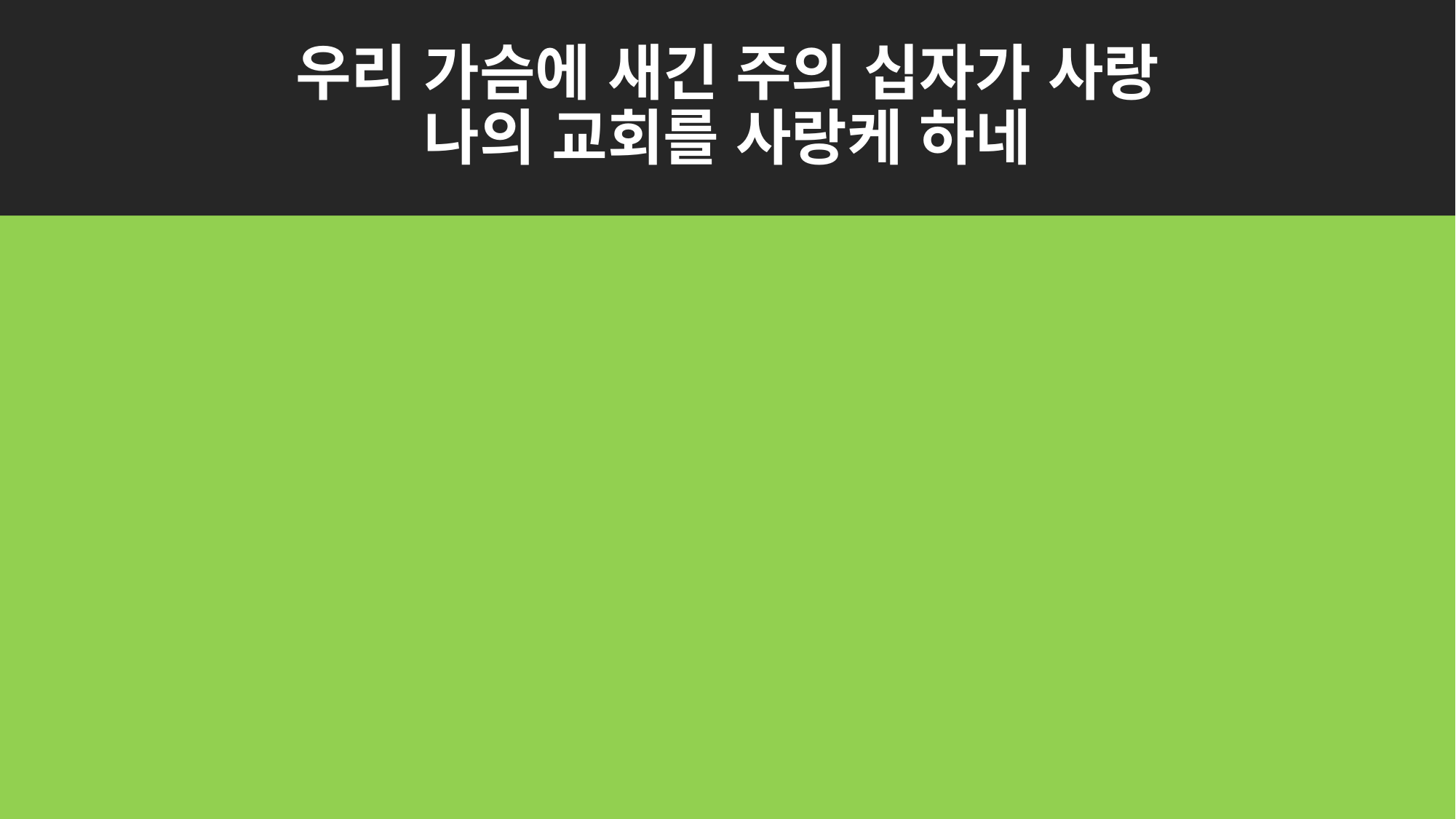

# 우리 가슴에 새긴 주의 십자가 사랑 나의 교회를 사랑케 하네